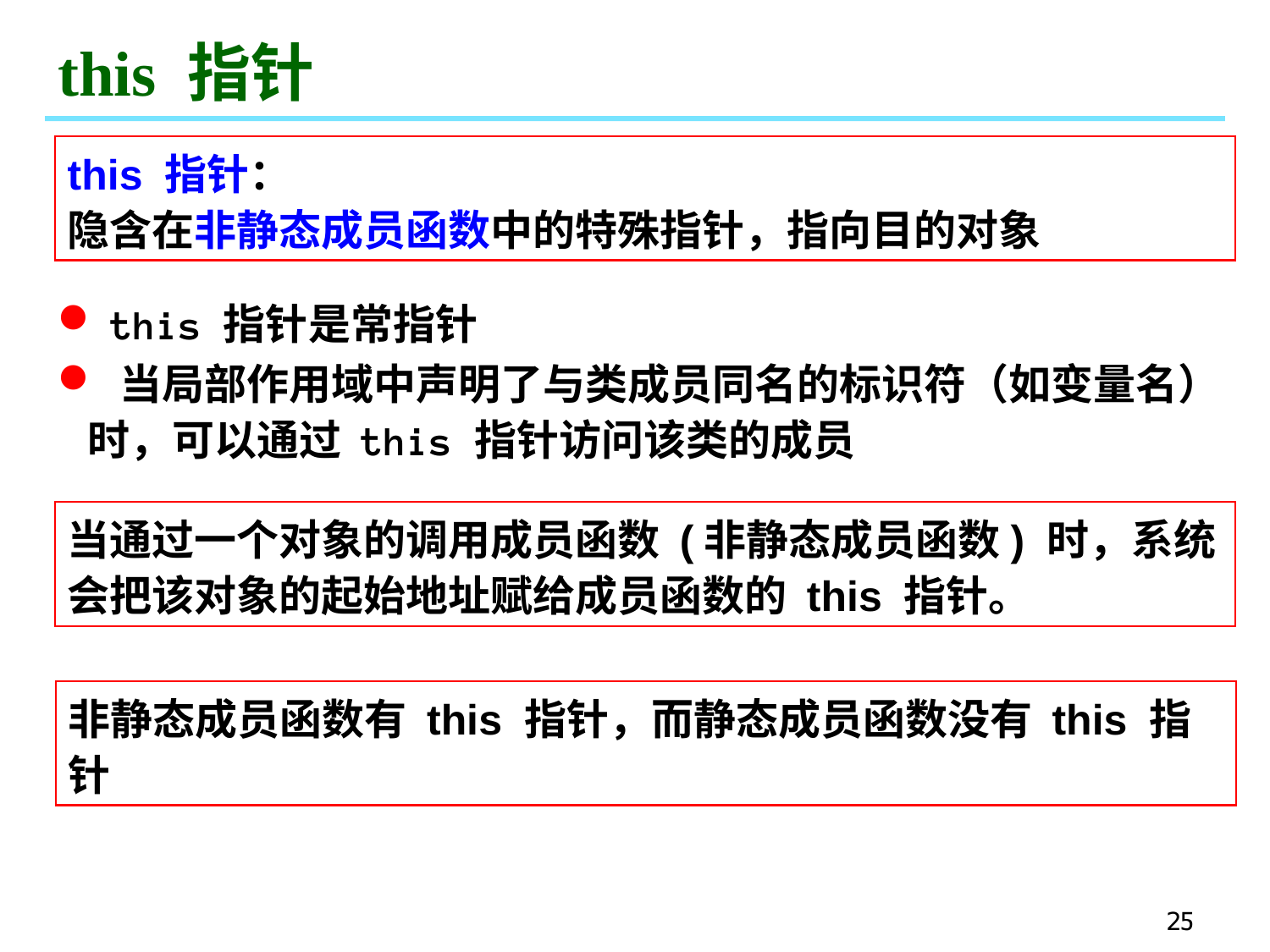

# this 指针
this 指针：
隐含在非静态成员函数中的特殊指针，指向目的对象
 this 指针是常指针
 当局部作用域中声明了与类成员同名的标识符（如变量名）时，可以通过 this 指针访问该类的成员
当通过一个对象的调用成员函数 (非静态成员函数) 时，系统会把该对象的起始地址赋给成员函数的 this 指针。
非静态成员函数有 this 指针，而静态成员函数没有 this 指针
25